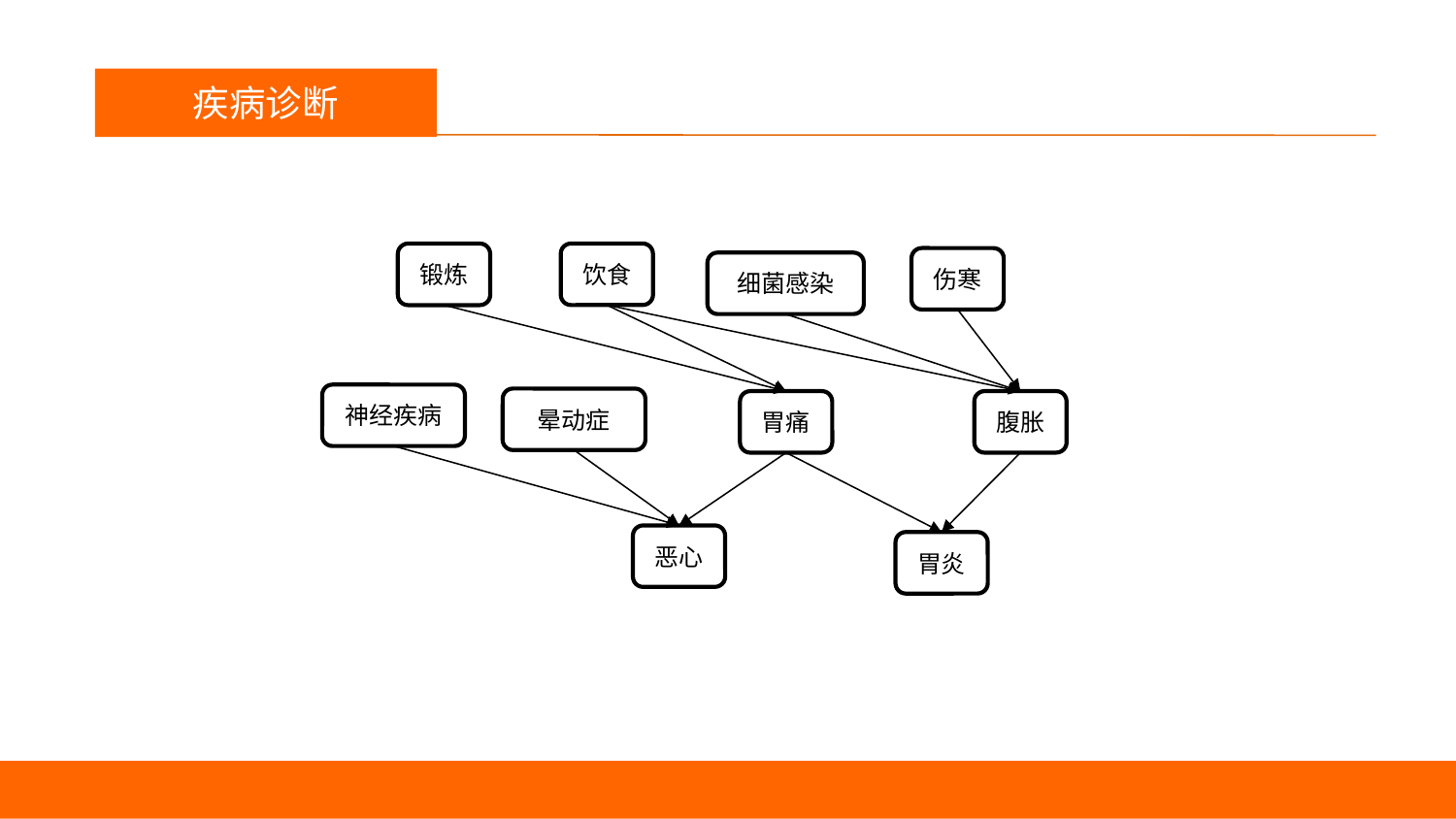

议程
疾病诊断

饮食
锻炼
伤寒
细菌感染
神经疾病
晕动症
胃痛
腹胀
恶心
胃炎